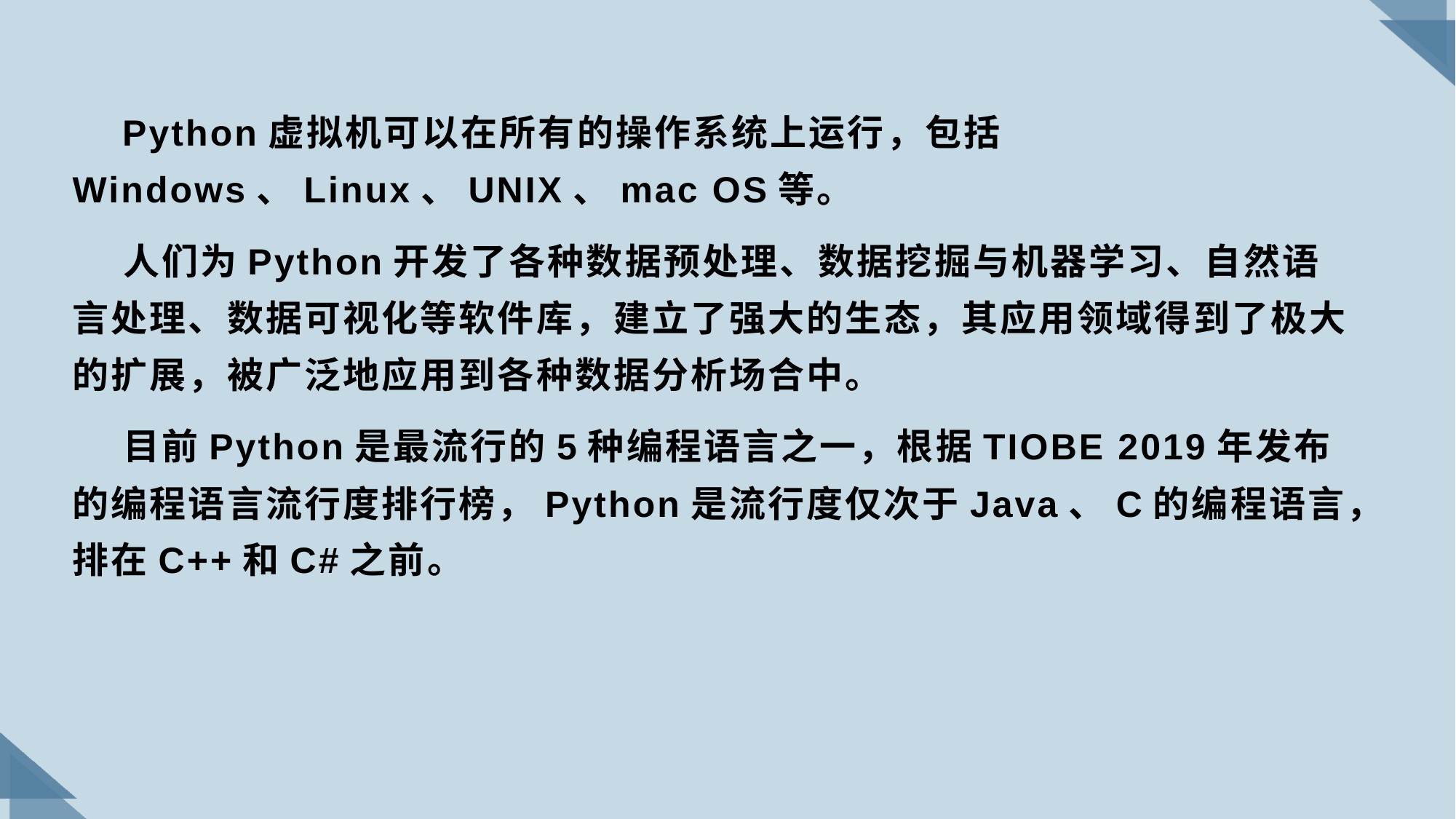

Python虚拟机可以在所有的操作系统上运行，包括Windows、Linux、UNIX、mac OS等。
    人们为Python开发了各种数据预处理、数据挖掘与机器学习、自然语言处理、数据可视化等软件库，建立了强大的生态，其应用领域得到了极大的扩展，被广泛地应用到各种数据分析场合中。
    目前Python是最流行的5种编程语言之一，根据TIOBE 2019年发布的编程语言流行度排行榜，Python是流行度仅次于Java、C的编程语言，排在C++和C#之前。